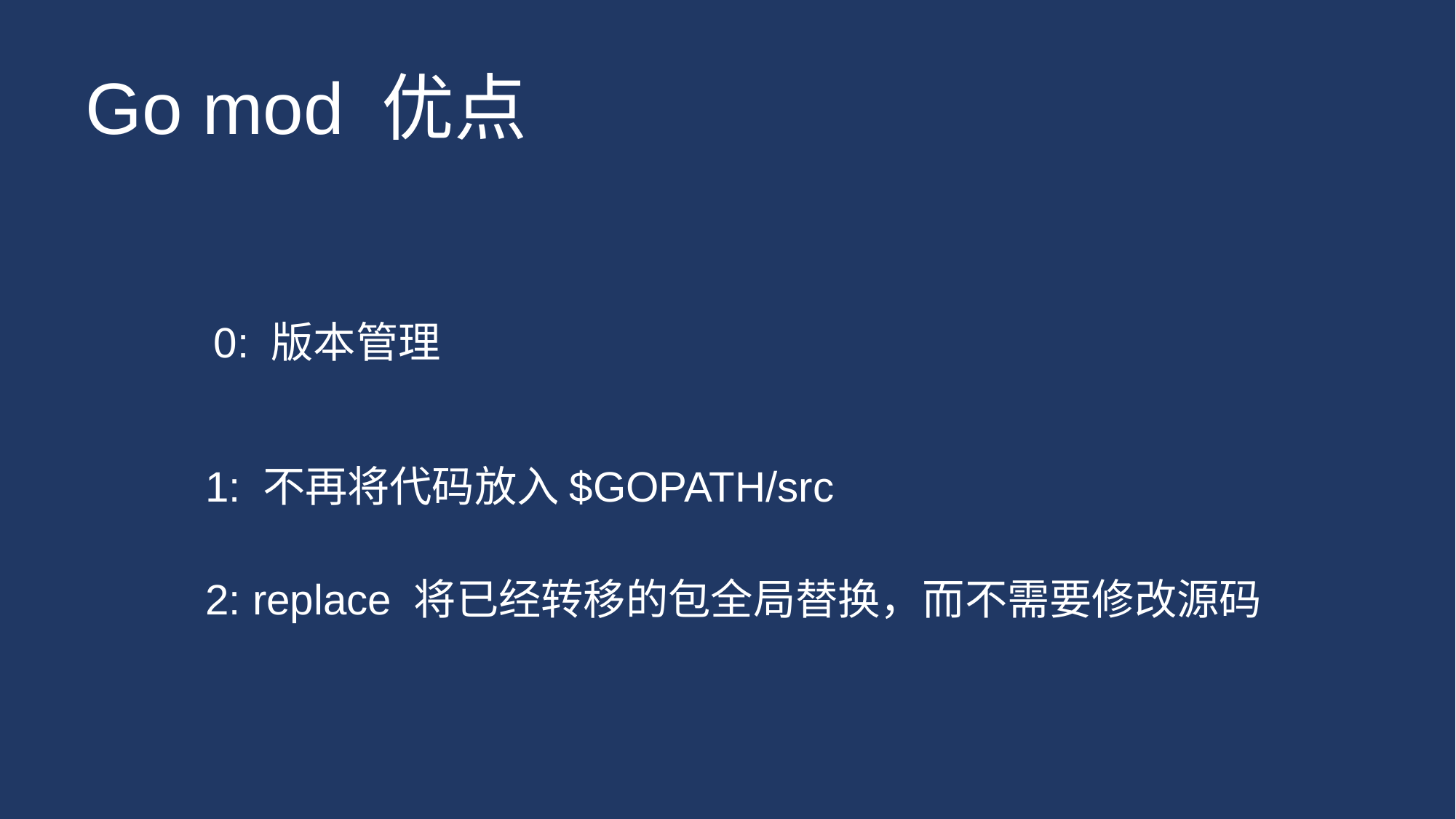

Go mod 优点
0: 版本管理
1: 不再将代码放入$GOPATH/src
2: replace 将已经转移的包全局替换，而不需要修改源码